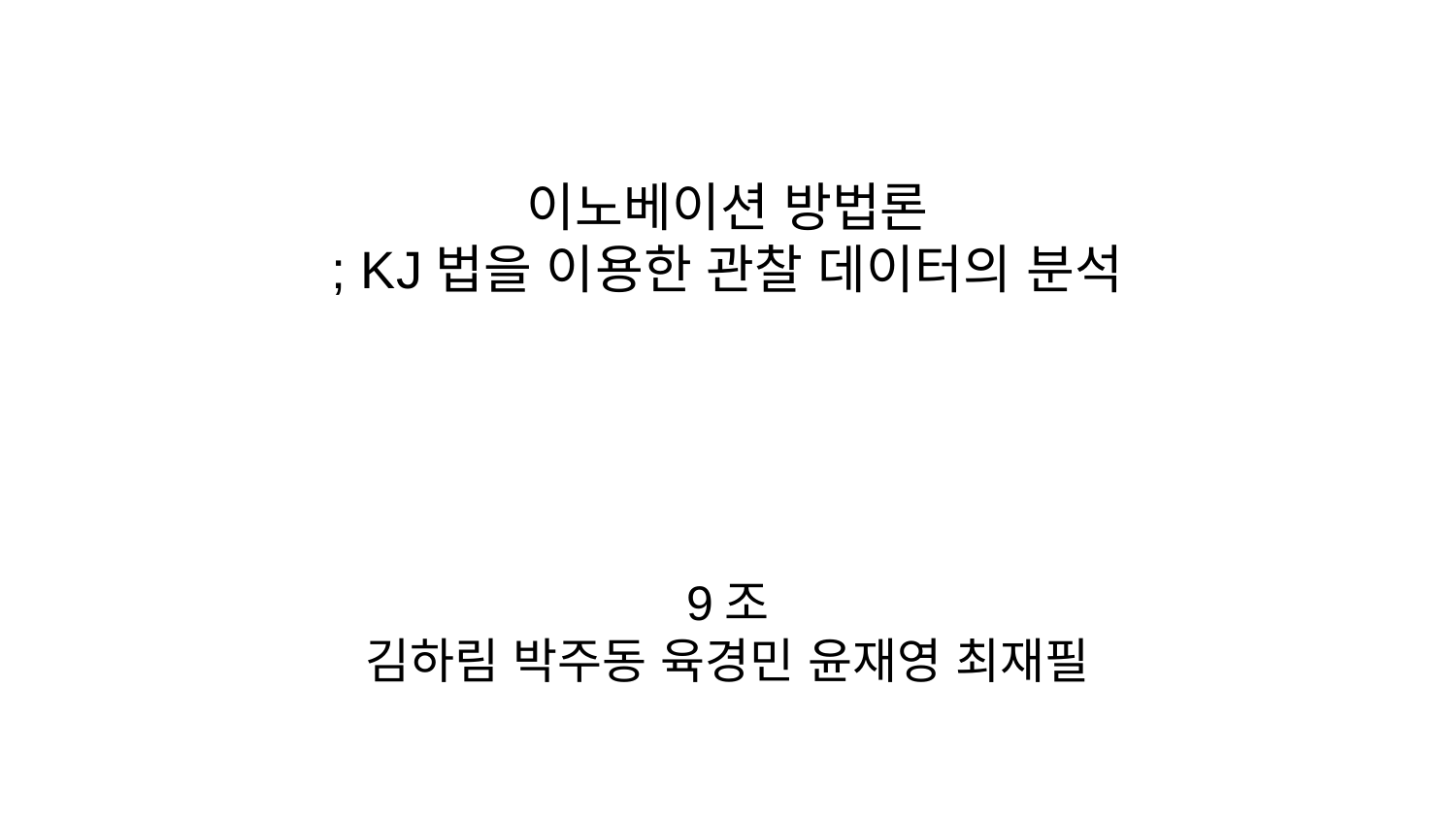

이노베이션 방법론
; KJ법을 이용한 관찰 데이터의 분석
9조
김하림 박주동 육경민 윤재영 최재필